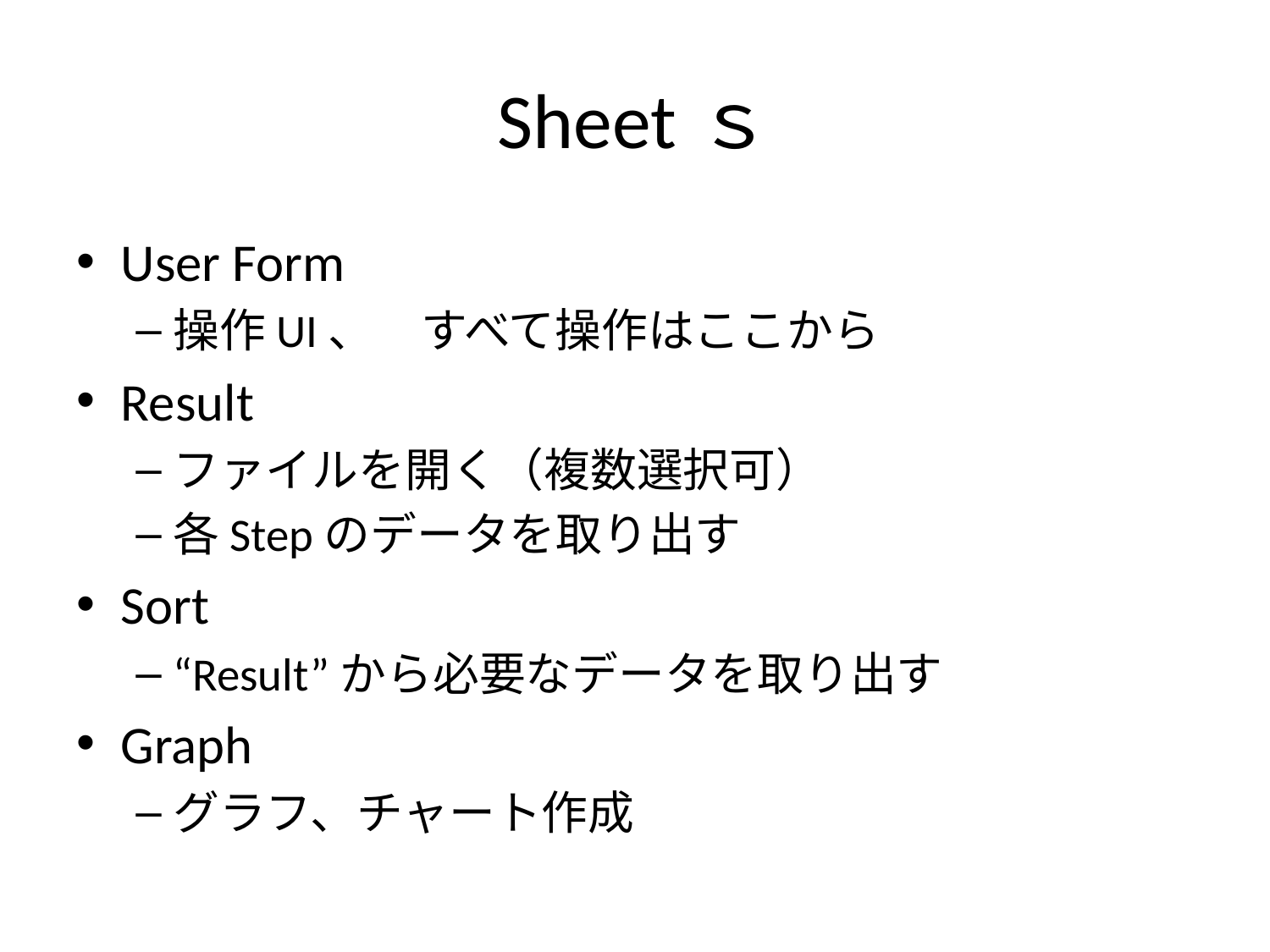

# Sheetｓ
User Form
操作UI、　すべて操作はここから
Result
ファイルを開く（複数選択可）
各Stepのデータを取り出す
Sort
“Result”から必要なデータを取り出す
Graph
グラフ、チャート作成